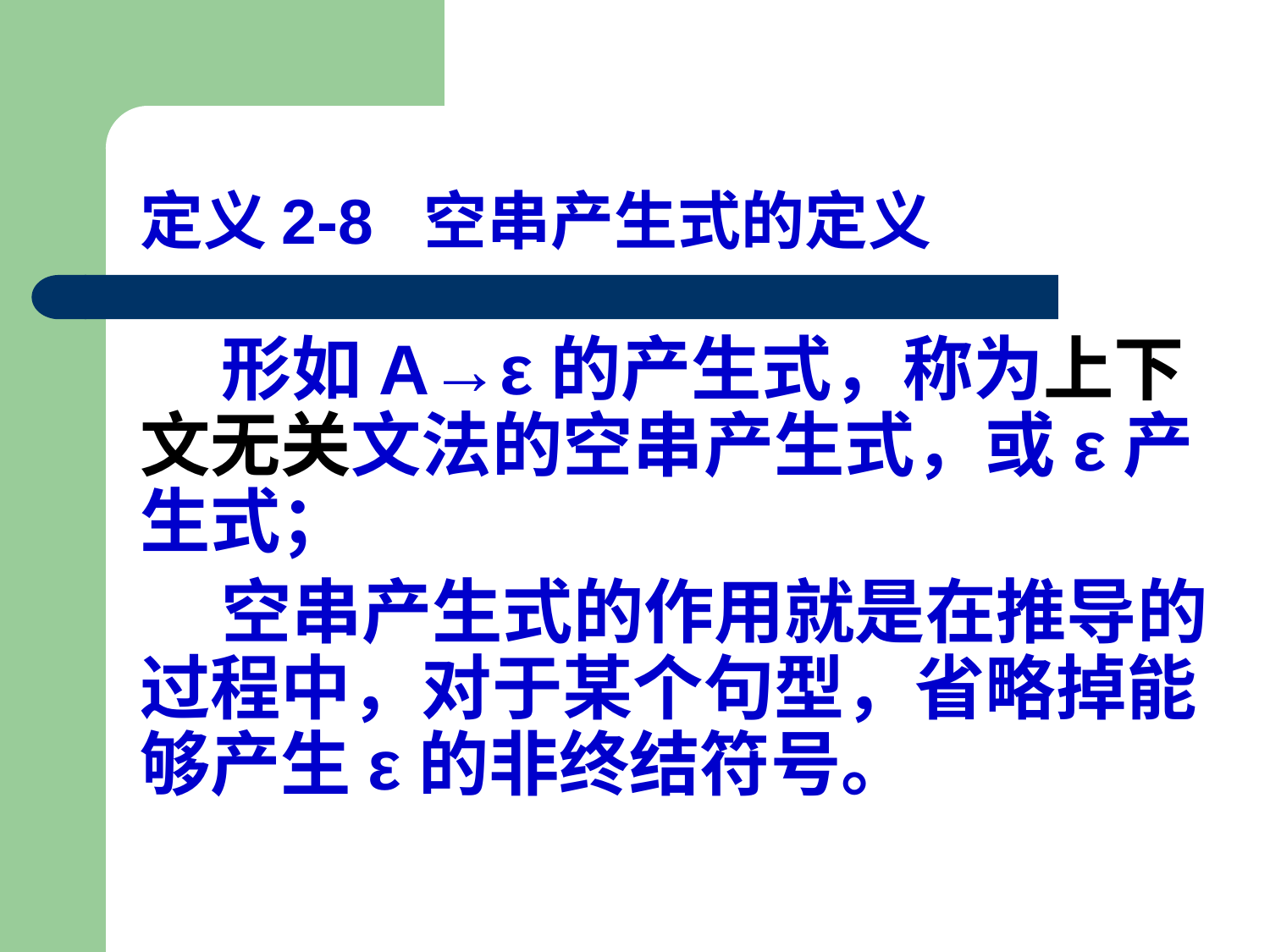

# 定义2-8  空串产生式的定义
    形如A→ε的产生式，称为上下文无关文法的空串产生式，或ε产生式；
    空串产生式的作用就是在推导的过程中，对于某个句型，省略掉能够产生ε的非终结符号。